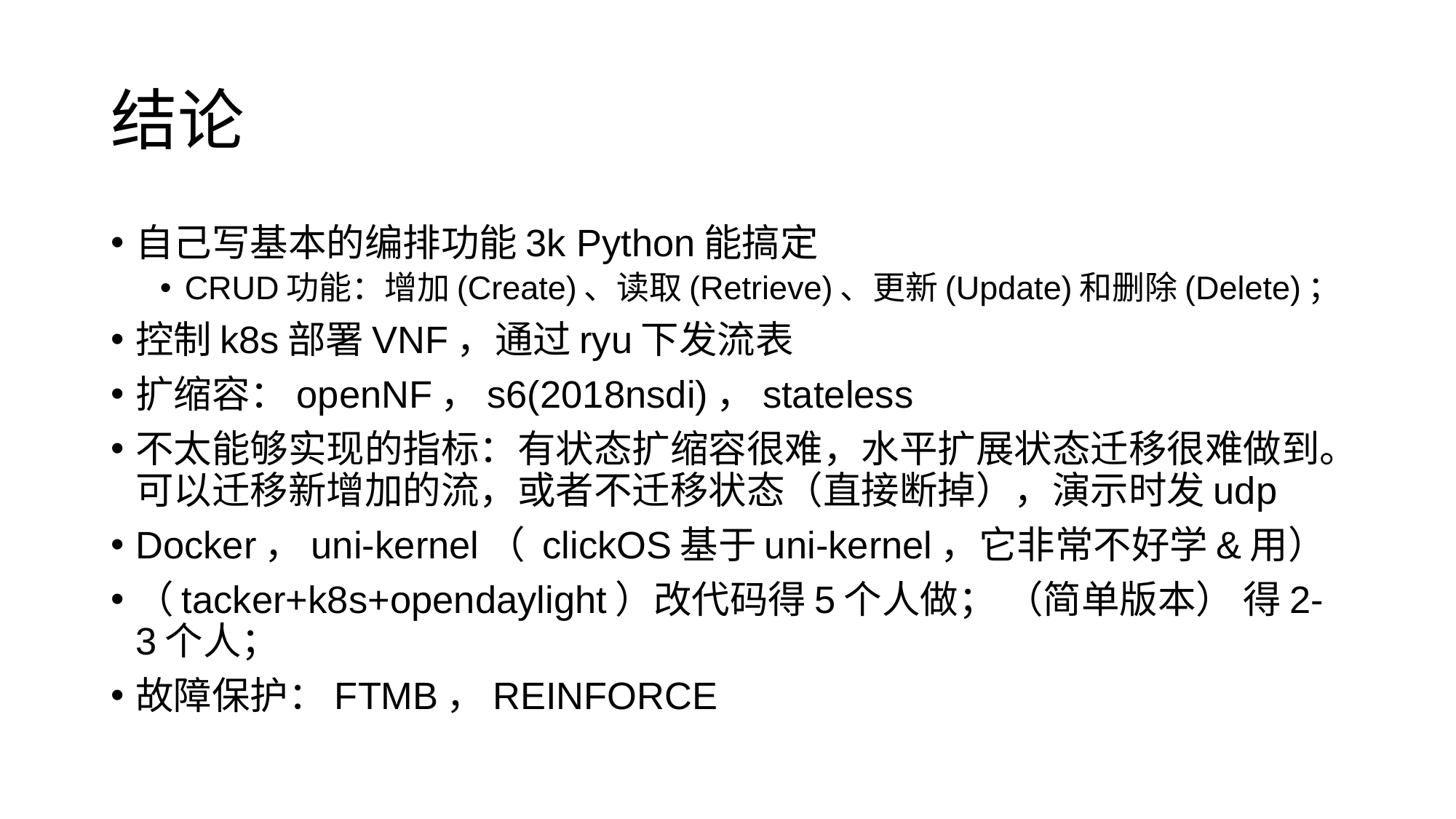

# 结论
自己写基本的编排功能3k Python能搞定
CRUD功能：增加(Create)、读取(Retrieve)、更新(Update)和删除(Delete)；
控制k8s部署VNF，通过ryu下发流表
扩缩容：openNF，s6(2018nsdi)，stateless
不太能够实现的指标：有状态扩缩容很难，水平扩展状态迁移很难做到。可以迁移新增加的流，或者不迁移状态（直接断掉），演示时发udp
Docker，uni-kernel（ clickOS基于uni-kernel，它非常不好学&用）
（tacker+k8s+opendaylight）改代码得5个人做； （简单版本） 得2-3个人；
故障保护：FTMB，REINFORCE